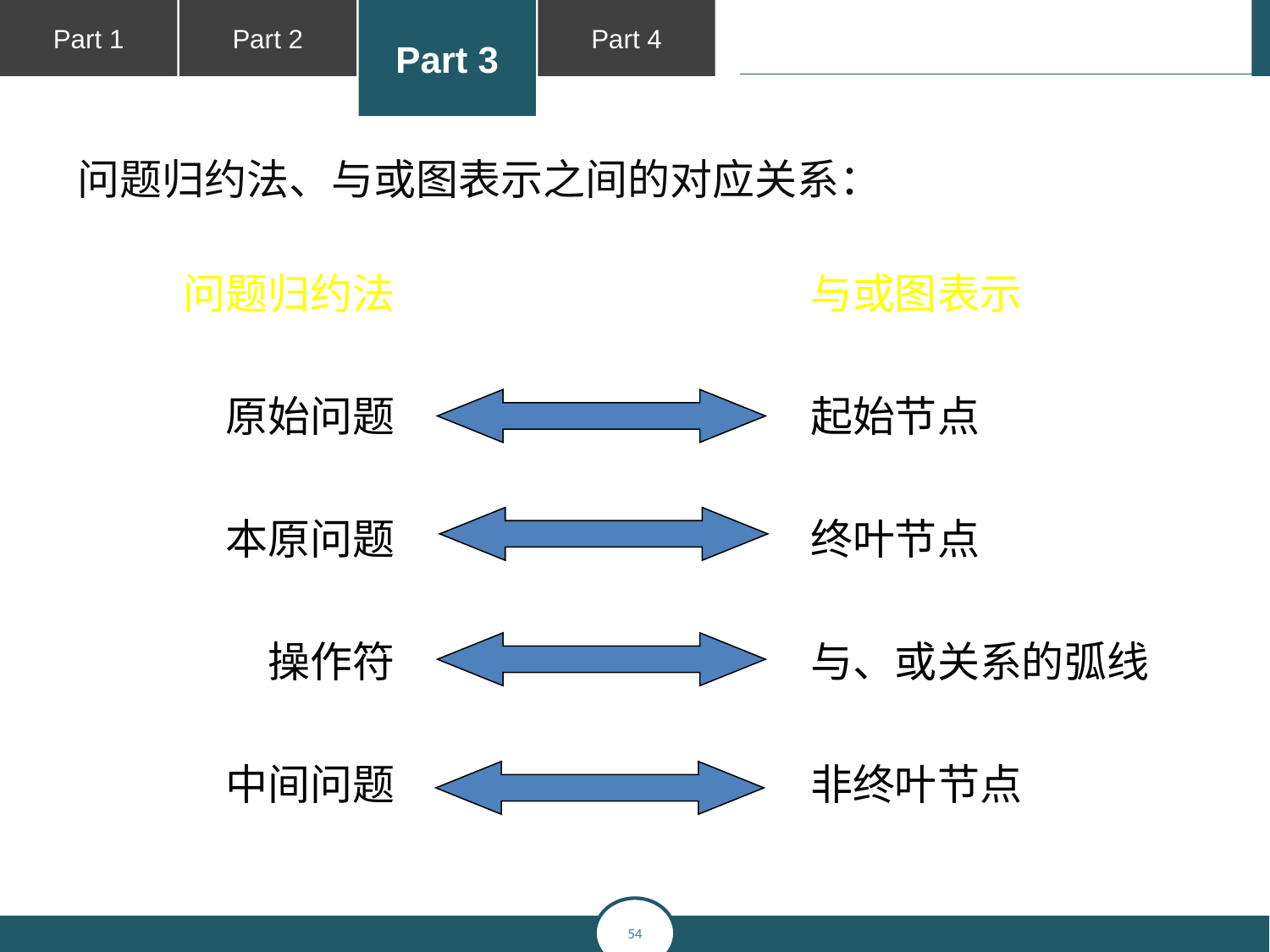

问题归约法、与或图表示之间的对应关系：
问题归约法
原始问题
本原问题
操作符
中间问题
与或图表示
起始节点
终叶节点
与、或关系的弧线
非终叶节点